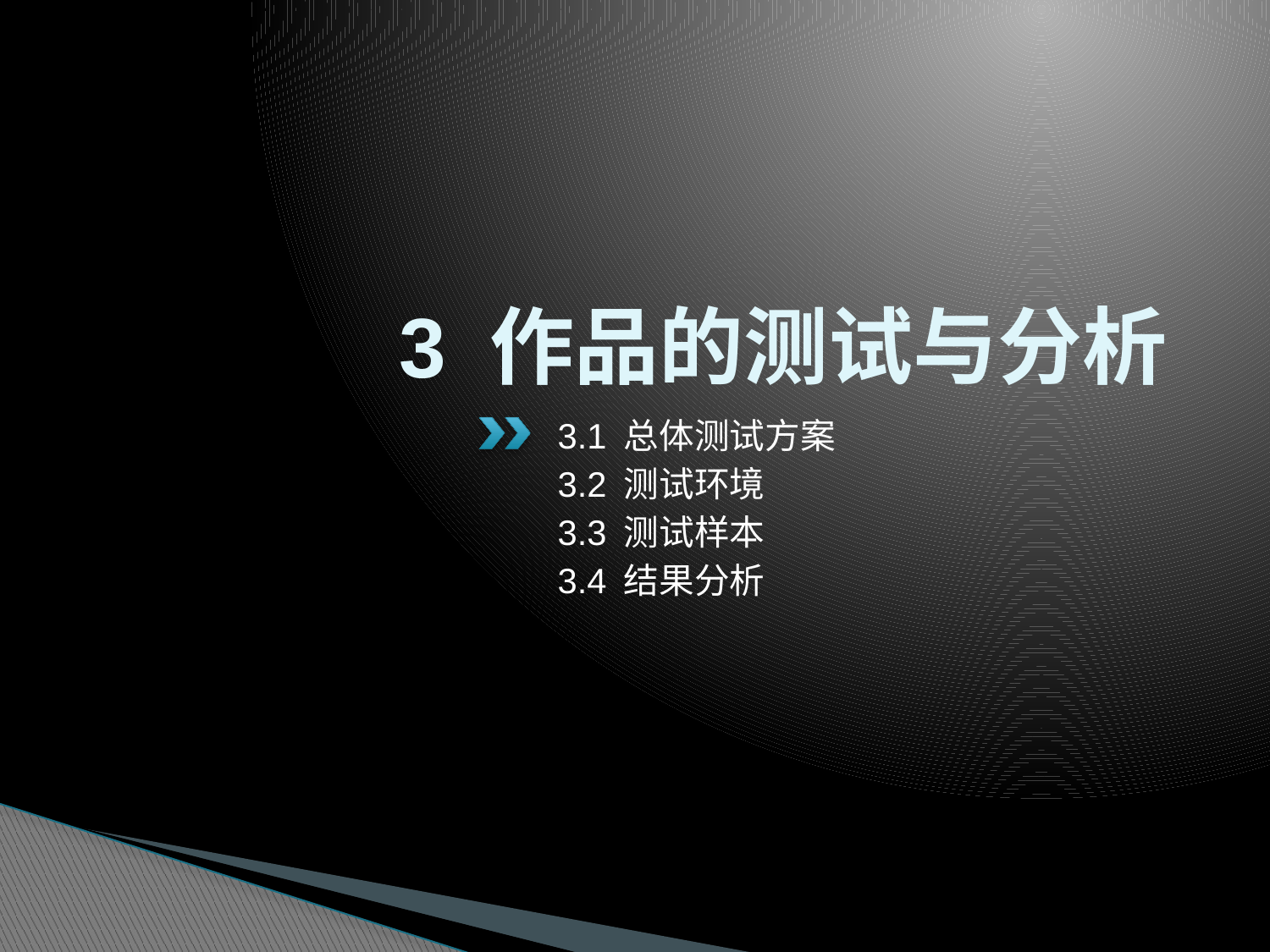

# 3 作品的测试与分析
3.1 总体测试方案
3.2 测试环境
3.3 测试样本
3.4 结果分析